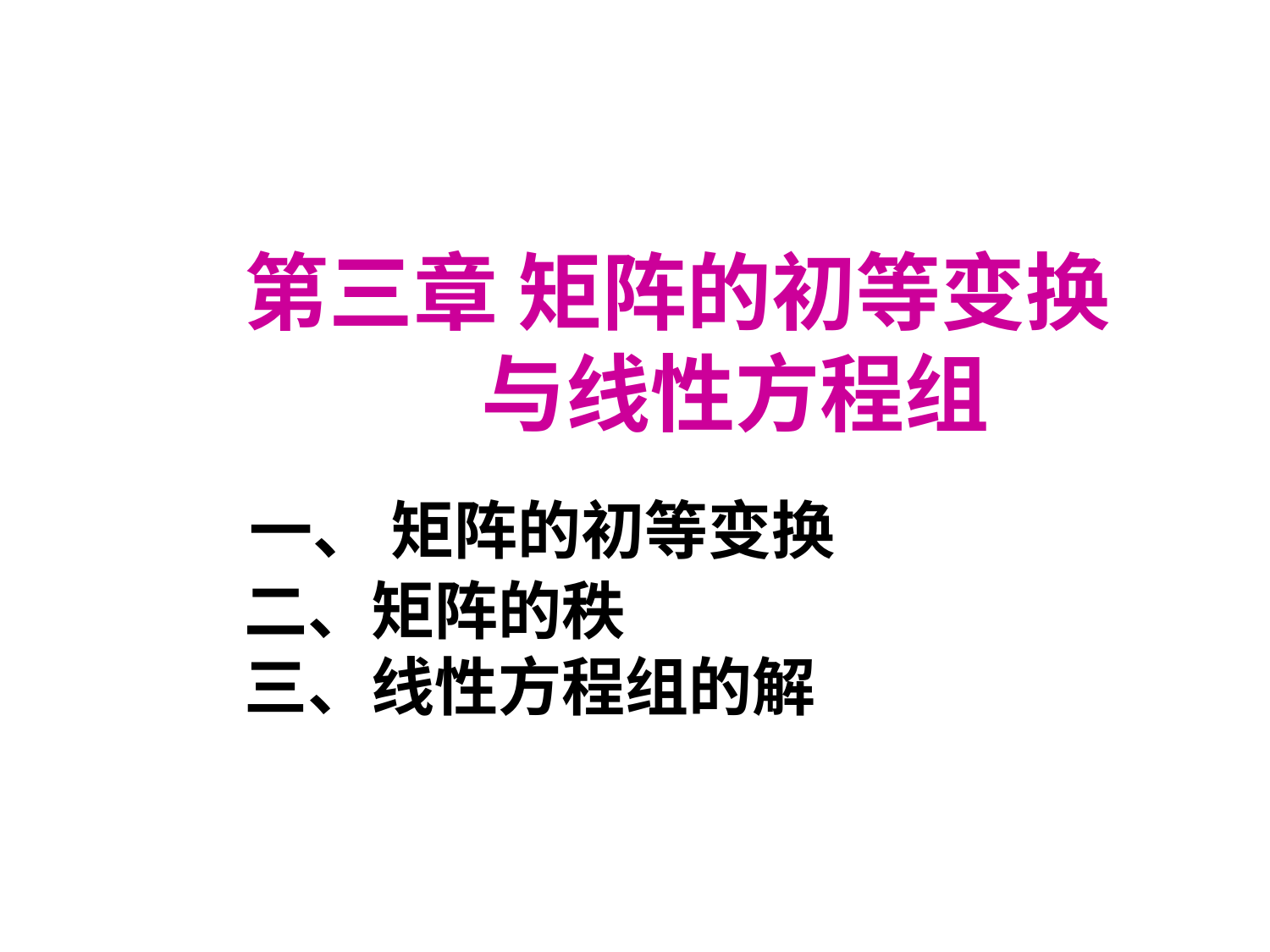

第三章 矩阵的初等变换
     与线性方程组
   一、 矩阵的初等变换
    二、矩阵的秩
    三、线性方程组的解